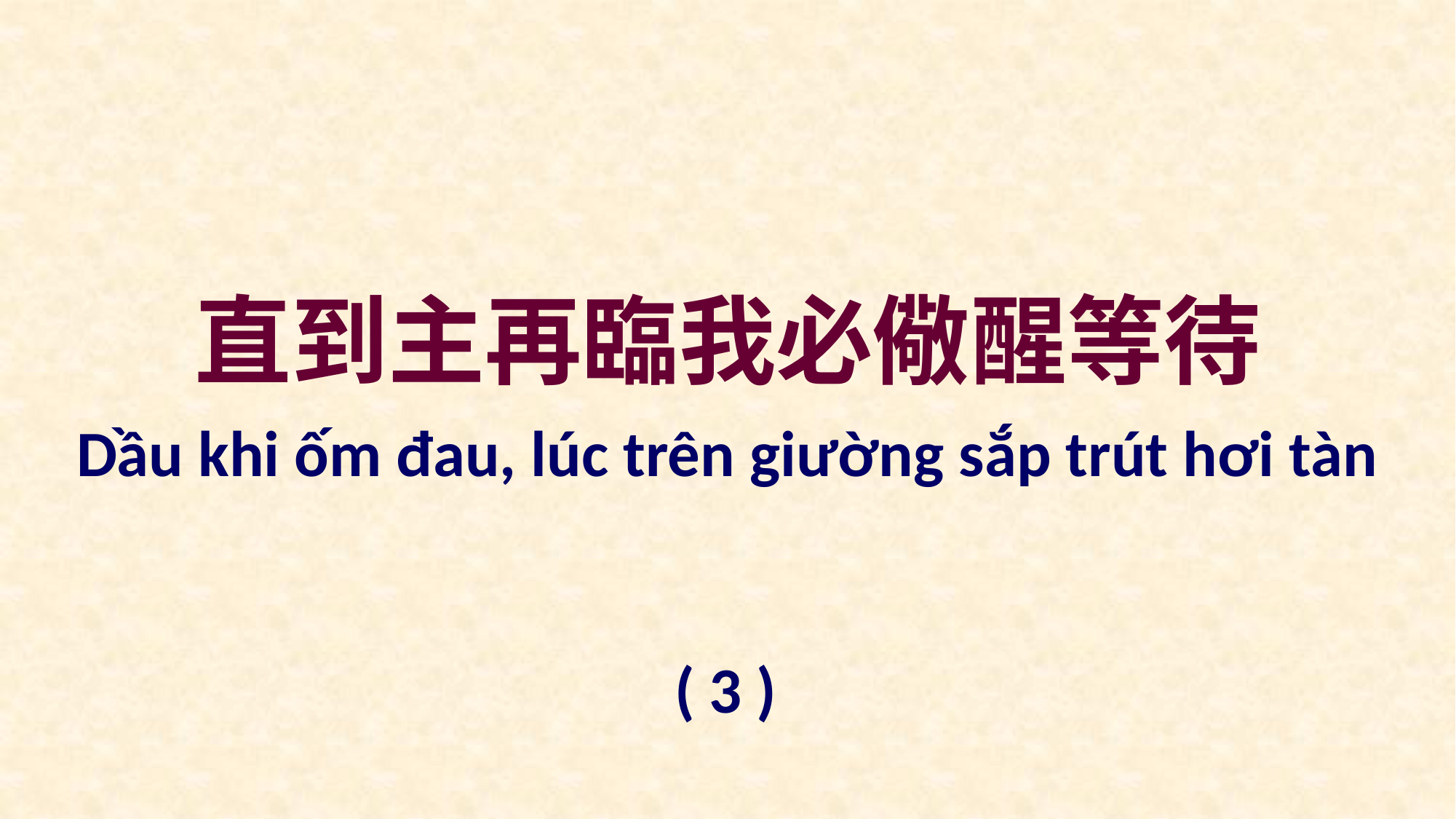

直到主再臨我必儆醒等待
Dầu khi ốm đau, lúc trên giường sắp trút hơi tàn
( 3 )